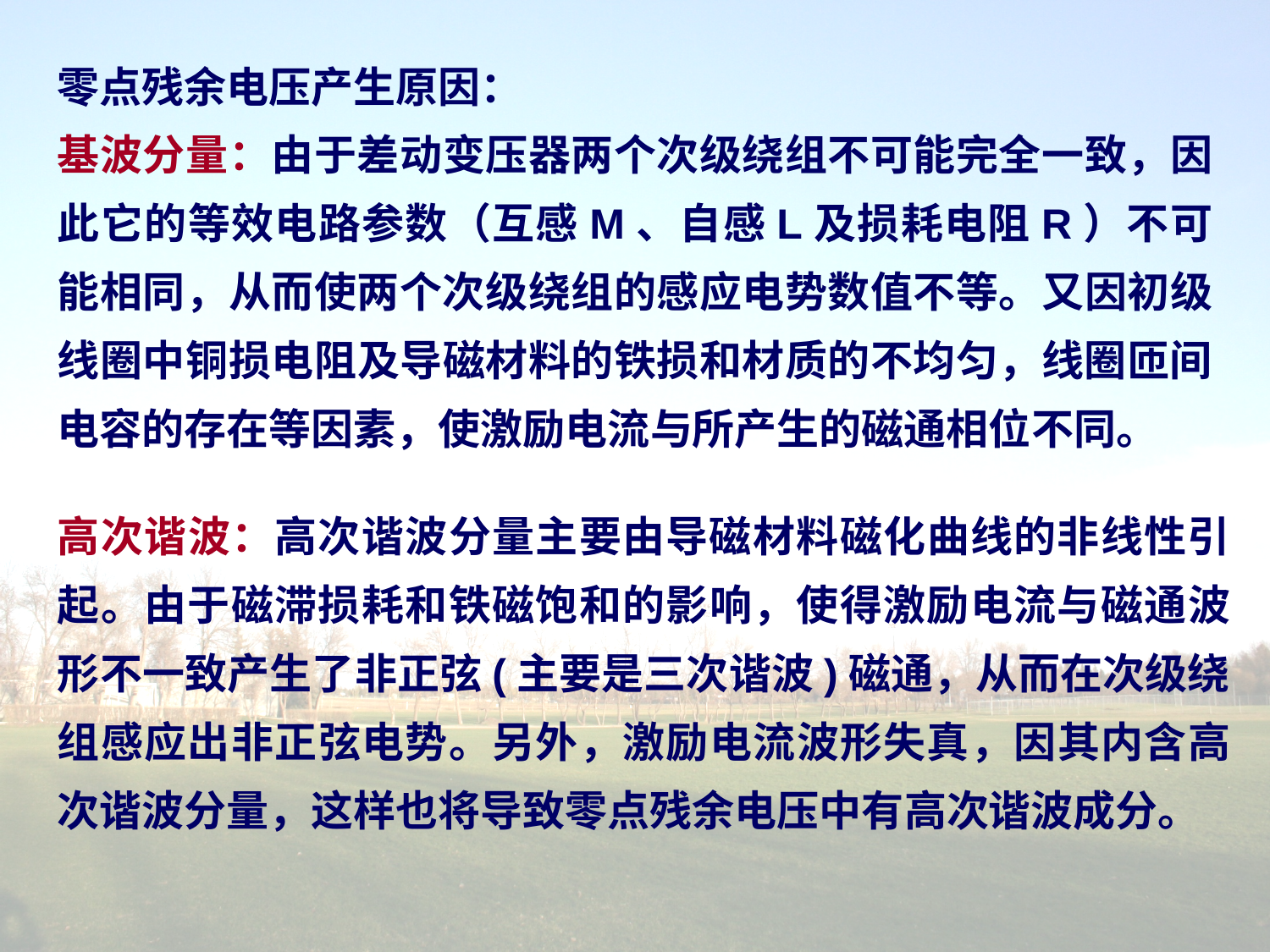

零点残余电压产生原因：
基波分量：由于差动变压器两个次级绕组不可能完全一致，因此它的等效电路参数（互感M、自感L及损耗电阻R）不可能相同，从而使两个次级绕组的感应电势数值不等。又因初级线圈中铜损电阻及导磁材料的铁损和材质的不均匀，线圈匝间电容的存在等因素，使激励电流与所产生的磁通相位不同。
高次谐波：高次谐波分量主要由导磁材料磁化曲线的非线性引起。由于磁滞损耗和铁磁饱和的影响，使得激励电流与磁通波形不一致产生了非正弦(主要是三次谐波)磁通，从而在次级绕组感应出非正弦电势。另外，激励电流波形失真，因其内含高次谐波分量，这样也将导致零点残余电压中有高次谐波成分。